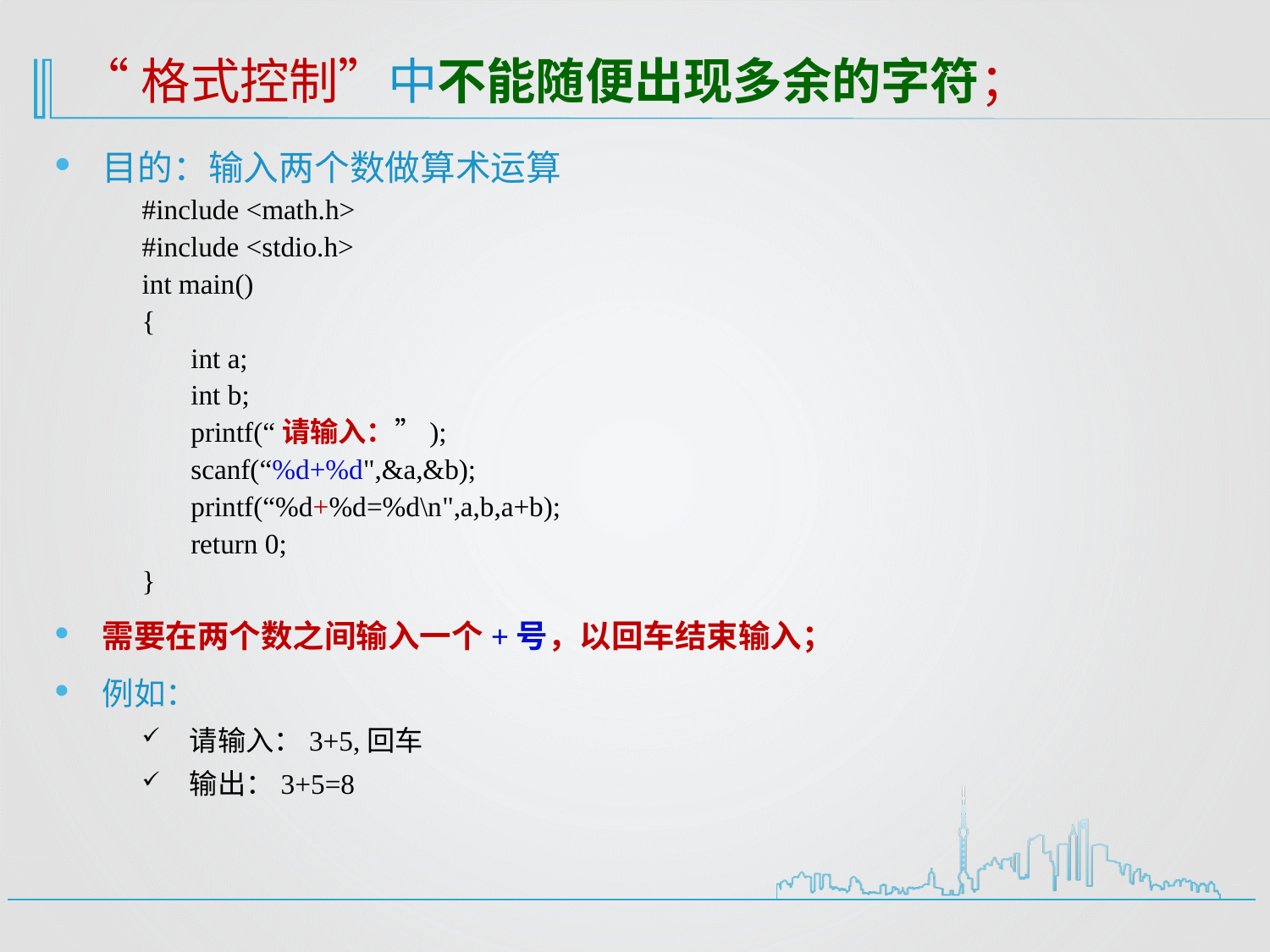

# “格式控制”中不能随便出现多余的字符；
目的：输入两个数做算术运算
#include <math.h>
#include <stdio.h>
int main()
{
       int a;
       int b;
       printf(“请输入：”);
       scanf(“%d+%d",&a,&b);
       printf(“%d+%d=%d\n",a,b,a+b);
       return 0;
}
需要在两个数之间输入一个+号，以回车结束输入；
例如：
请输入：3+5,回车
输出：3+5=8